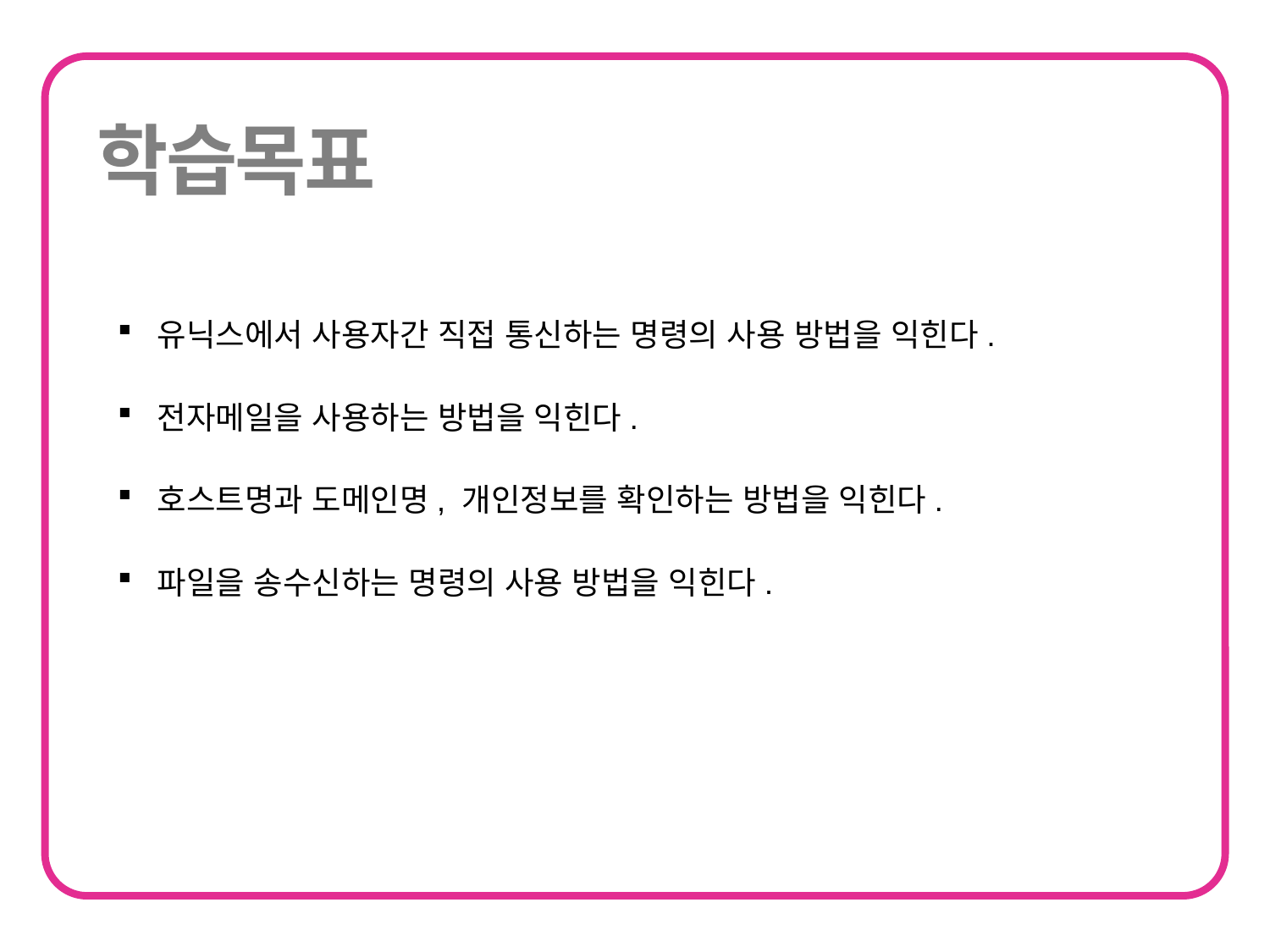

유닉스에서 사용자간 직접 통신하는 명령의 사용 방법을 익힌다.
전자메일을 사용하는 방법을 익힌다.
호스트명과 도메인명, 개인정보를 확인하는 방법을 익힌다.
파일을 송수신하는 명령의 사용 방법을 익힌다.